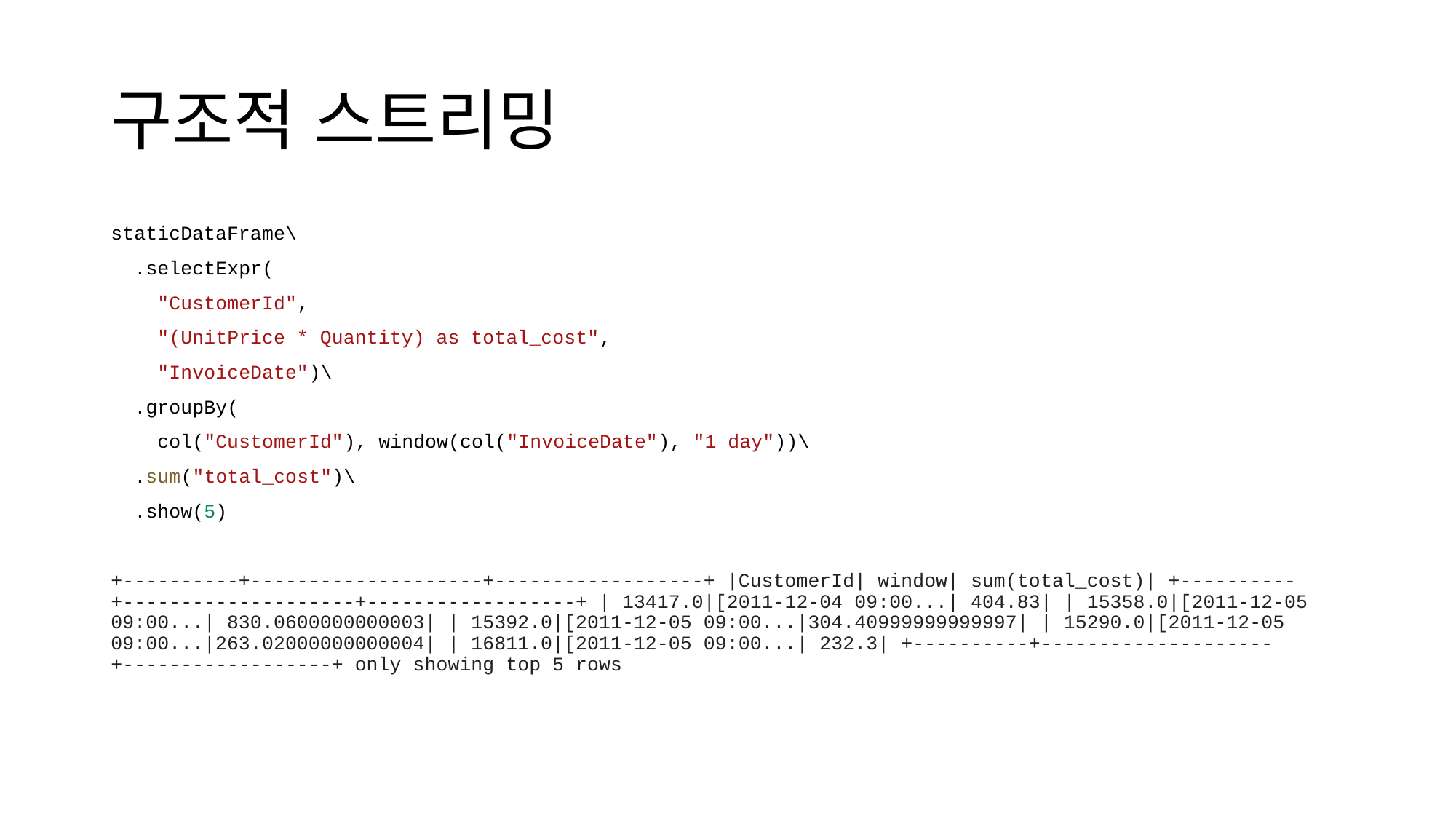

# 구조적 스트리밍
staticDataFrame\
  .selectExpr(
    "CustomerId",
    "(UnitPrice * Quantity) as total_cost",
    "InvoiceDate")\
  .groupBy(
    col("CustomerId"), window(col("InvoiceDate"), "1 day"))\
  .sum("total_cost")\
  .show(5)

+----------+--------------------+------------------+ |CustomerId| window| sum(total_cost)| +----------+--------------------+------------------+ | 13417.0|[2011-12-04 09:00...| 404.83| | 15358.0|[2011-12-05 09:00...| 830.0600000000003| | 15392.0|[2011-12-05 09:00...|304.40999999999997| | 15290.0|[2011-12-05 09:00...|263.02000000000004| | 16811.0|[2011-12-05 09:00...| 232.3| +----------+--------------------+------------------+ only showing top 5 rows